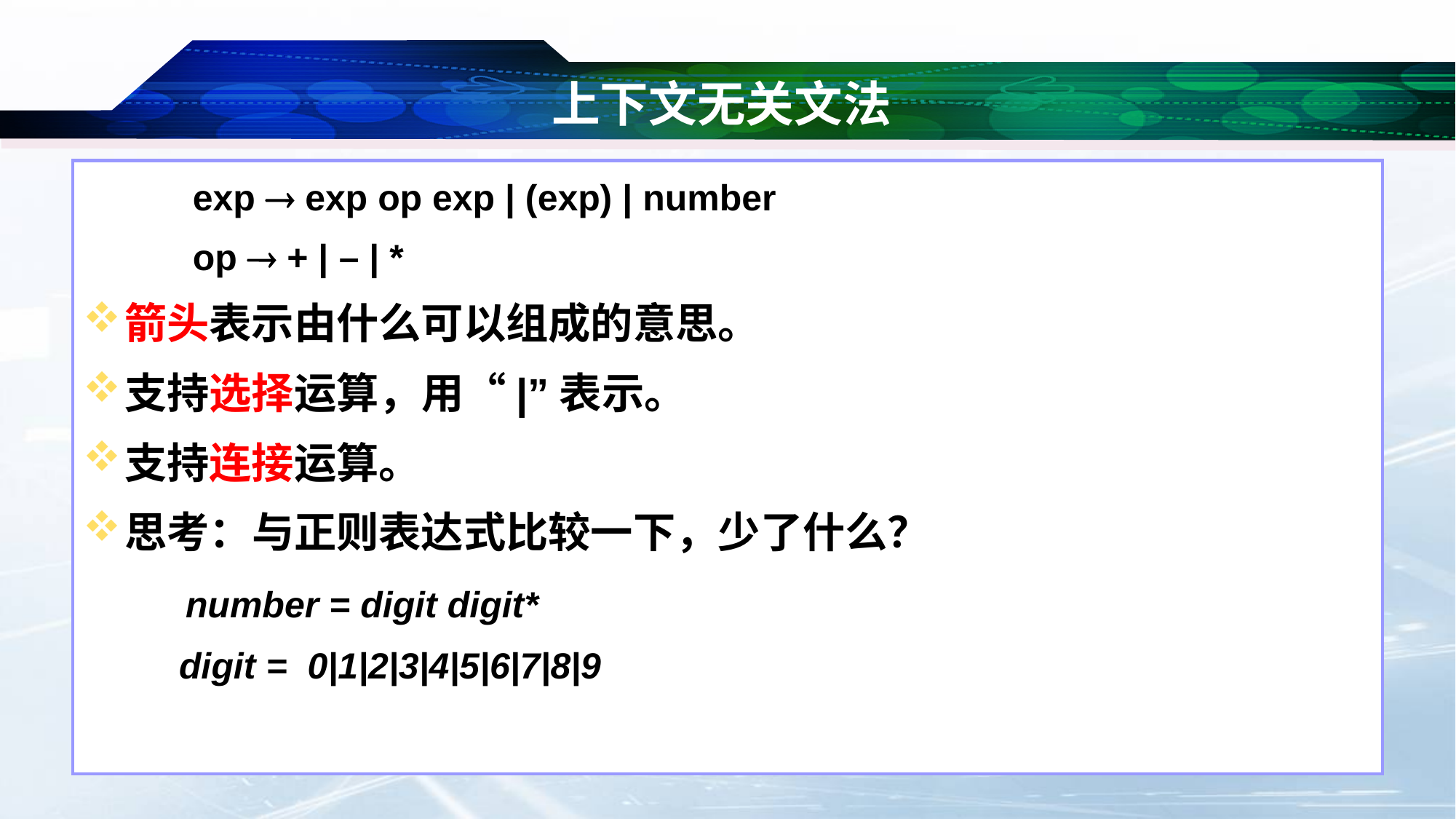

# 上下文无关文法
exp → exp op exp | (exp) | number
op → + | – | *
箭头表示由什么可以组成的意思。
支持选择运算，用“|”表示。
支持连接运算。
思考：与正则表达式比较一下，少了什么？
    number = digit digit*
    digit =  0|1|2|3|4|5|6|7|8|9